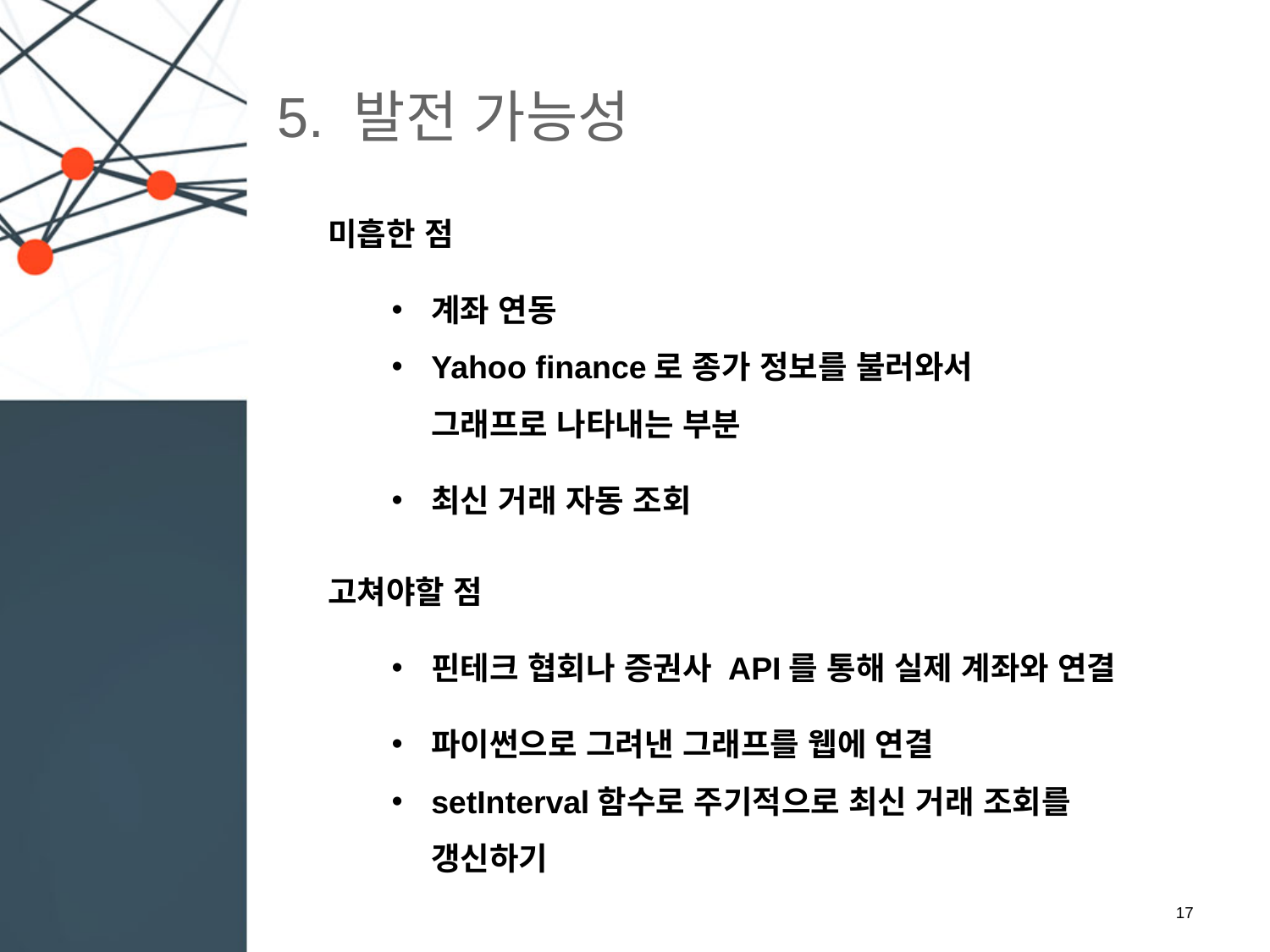

# 5. 발전 가능성
미흡한 점
계좌 연동
Yahoo finance로 종가 정보를 불러와서 그래프로 나타내는 부분
최신 거래 자동 조회
고쳐야할 점
핀테크 협회나 증권사 API를 통해 실제 계좌와 연결
파이썬으로 그려낸 그래프를 웹에 연결
setInterval함수로 주기적으로 최신 거래 조회를 갱신하기
17